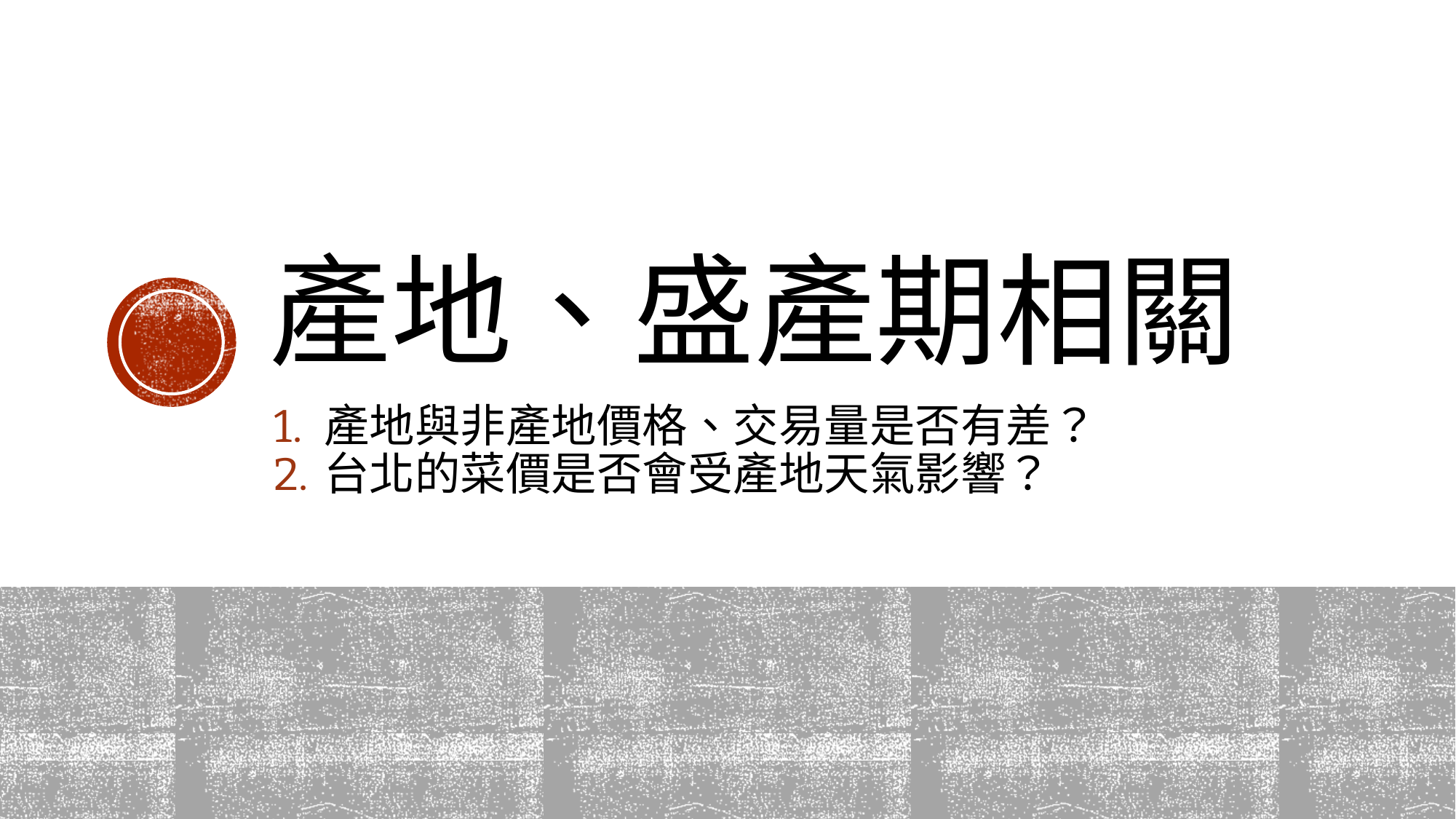

# 產地、盛產期相關
產地與非產地價格、交易量是否有差？
台北的菜價是否會受產地天氣影響？